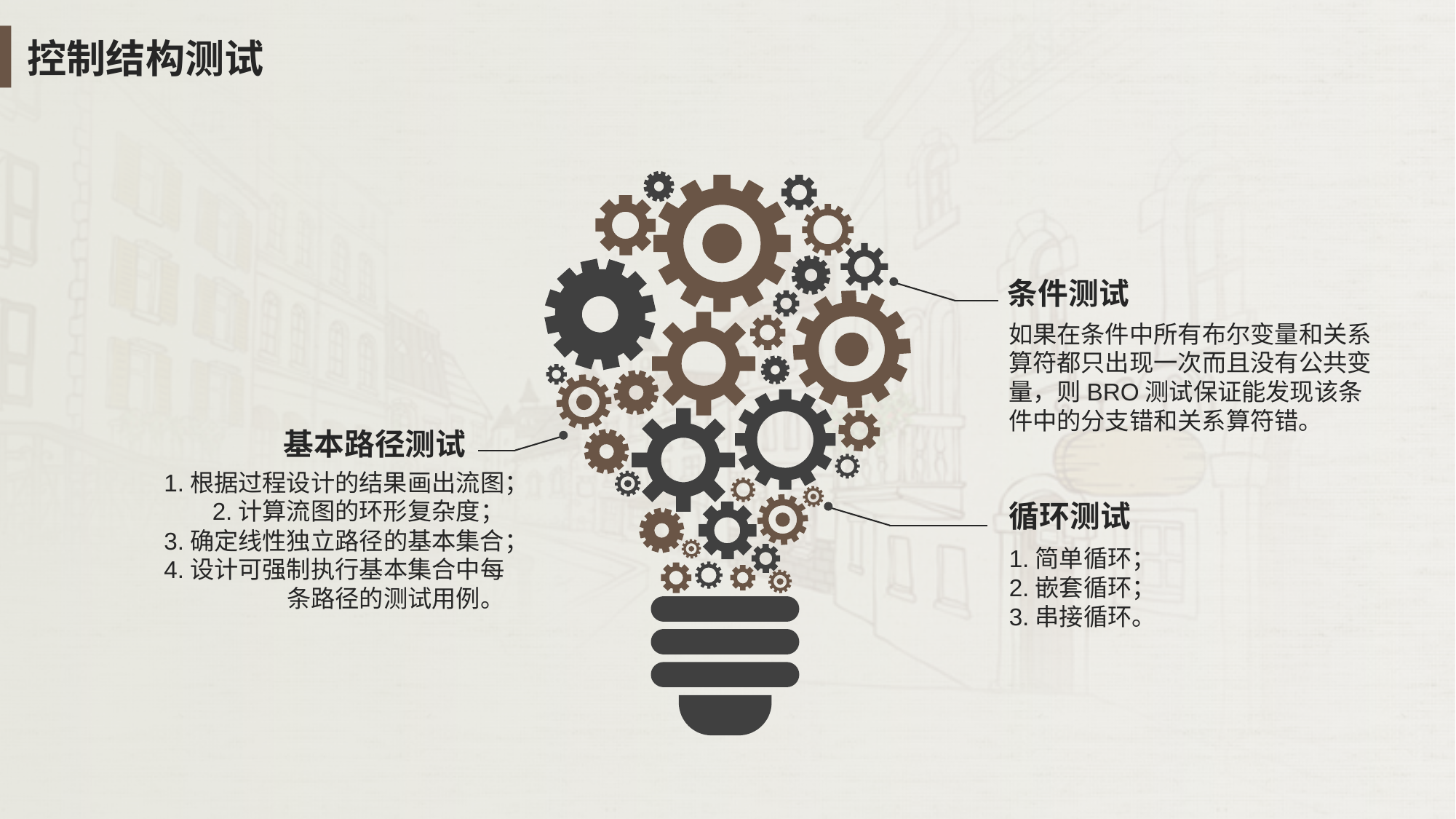

控制结构测试

条件测试

如果在条件中所有布尔变量和关系算符都只出现一次而且没有公共变量，则BRO测试保证能发现该条件中的分支错和关系算符错。

基本路径测试

1.根据过程设计的结果画出流图；
2.计算流图的环形复杂度；
3.确定线性独立路径的基本集合；
4.设计可强制执行基本集合中每条路径的测试用例。

循环测试

1.简单循环；
2.嵌套循环；
3.串接循环。

27